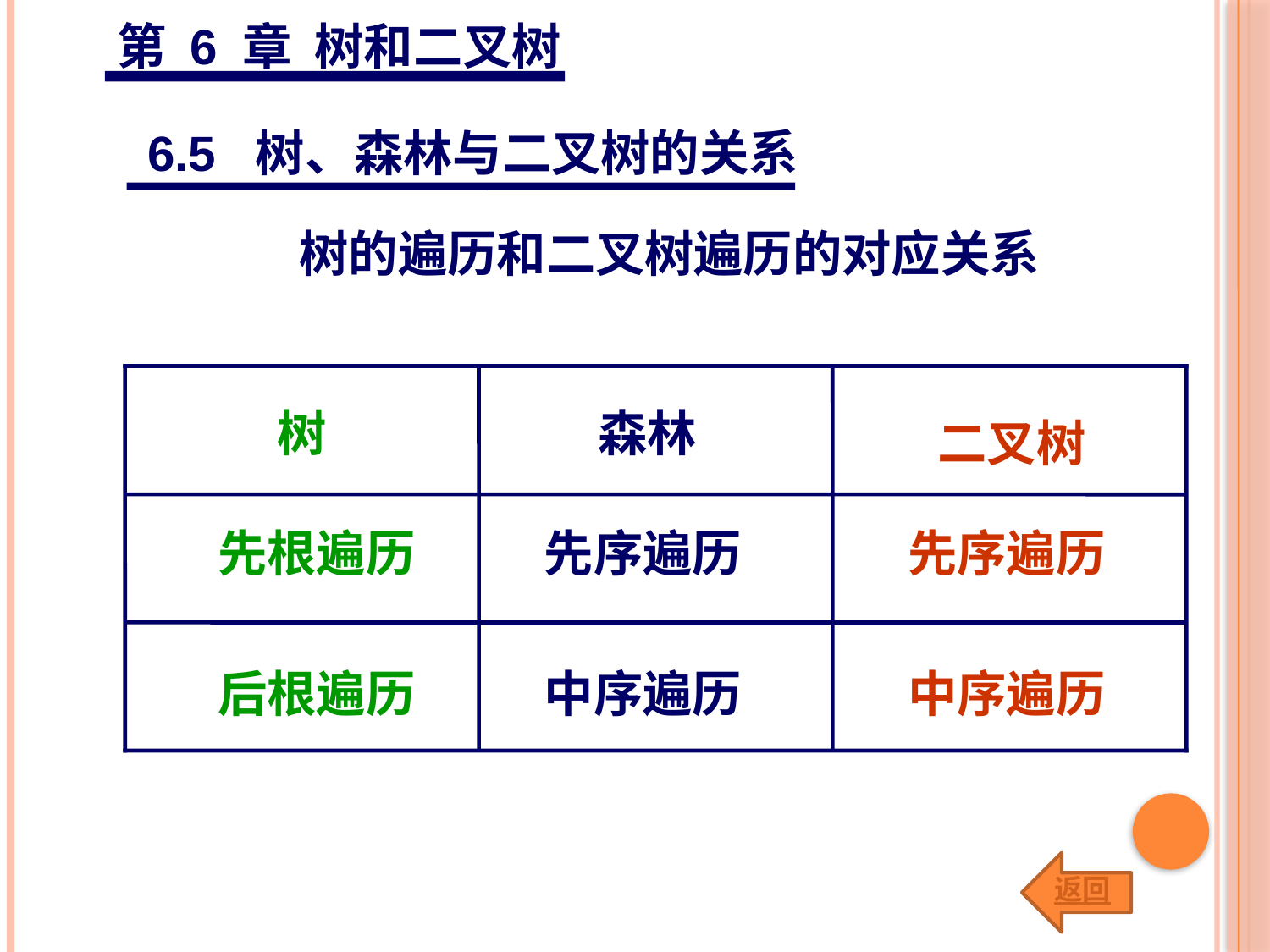

第 6 章  树和二叉树

6.5  树、森林与二叉树的关系

树的遍历和二叉树遍历的对应关系

树
森林
二叉树

先根遍历
先序遍历
先序遍历
后根遍历
中序遍历
中序遍历
返回
83